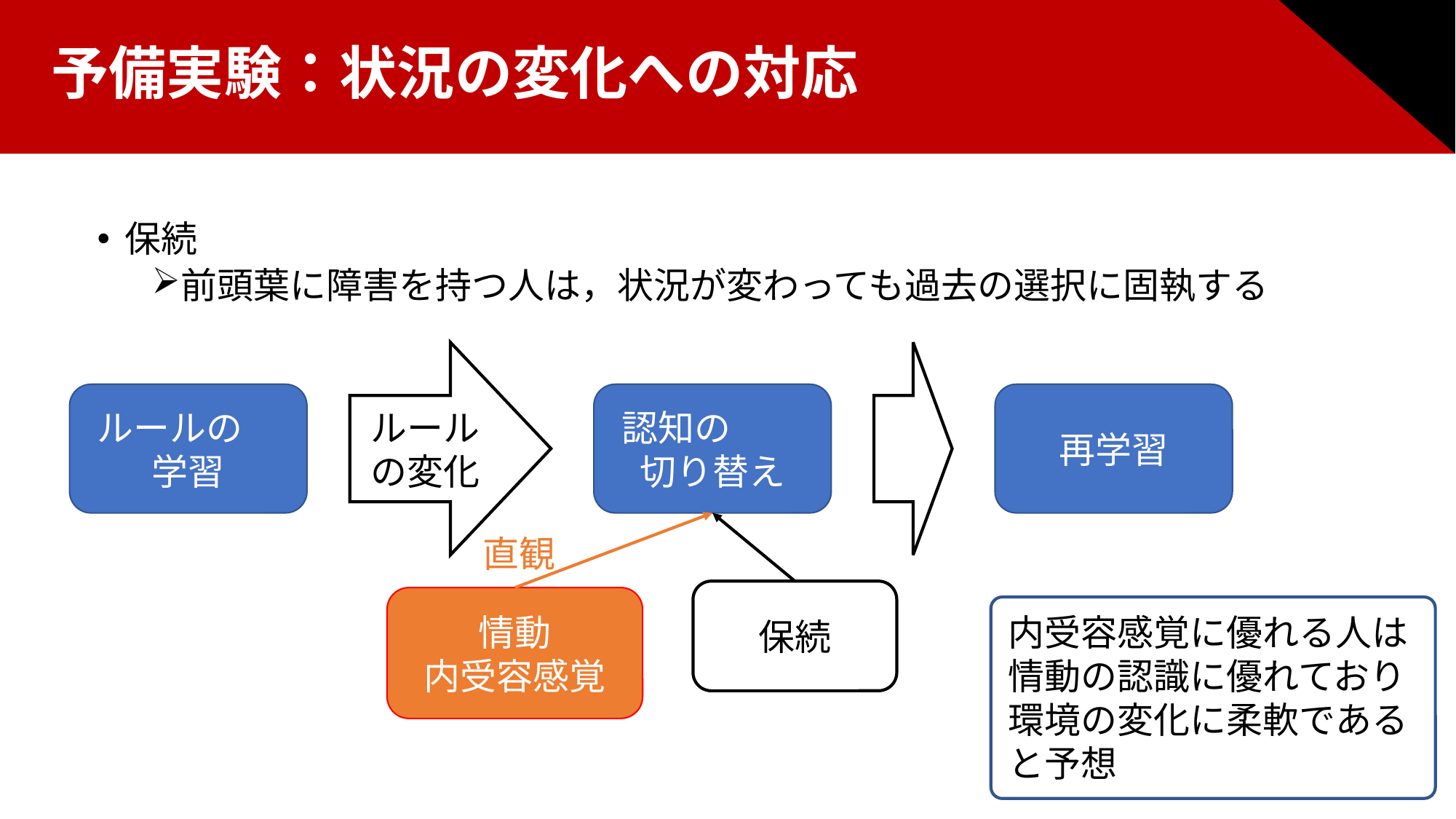

予備実験：状況の変化への対応
保続
前頭葉に障害を持つ人は，状況が変わっても過去の選択に固執する
ルールの変化

ルールの　学習
認知の　　切り替え
再学習
直観
保続
情動
内受容感覚

内受容感覚に優れる人は情動の認識に優れており環境の変化に柔軟であると予想